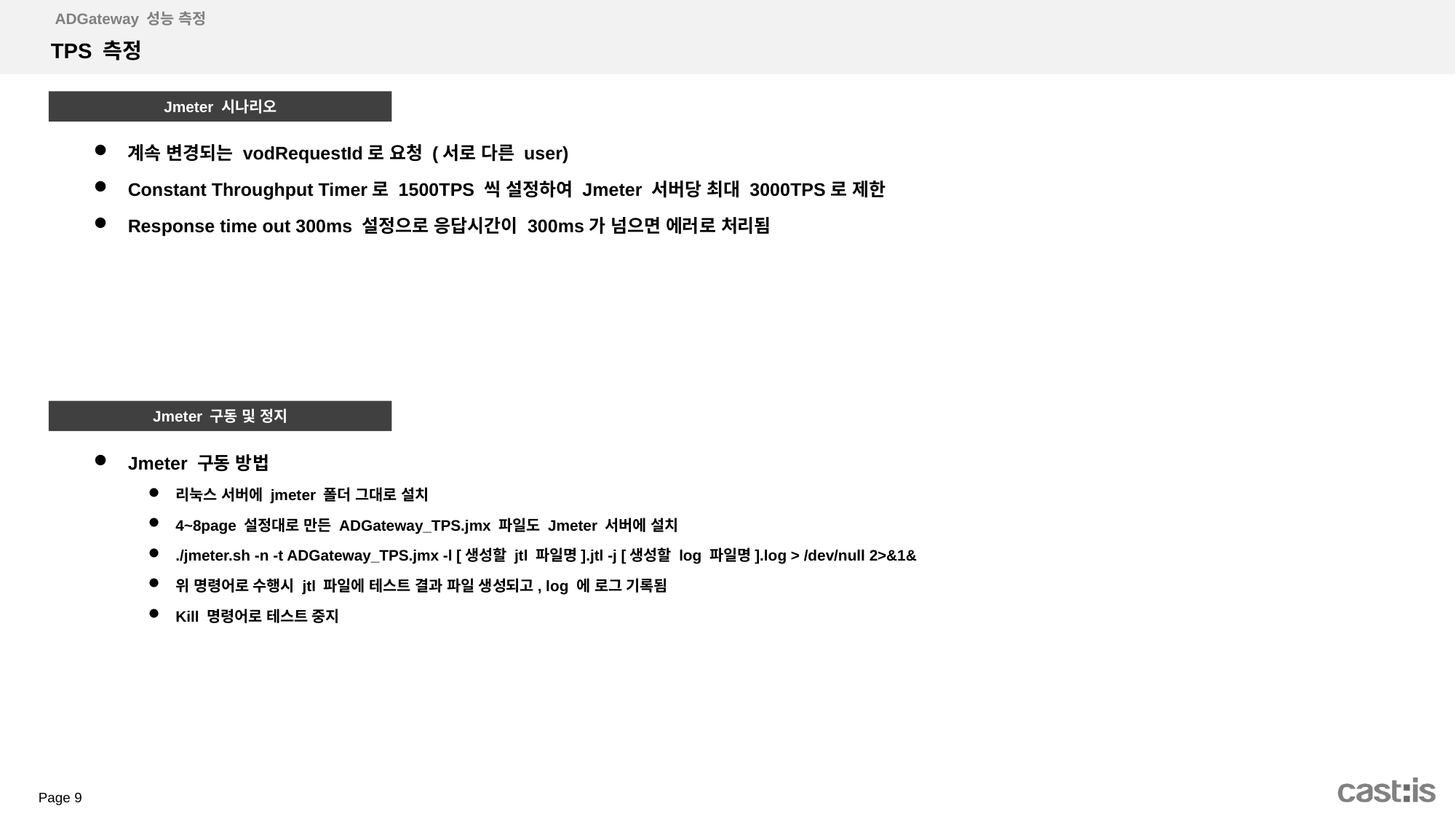

ADGateway 성능 측정
# TPS 측정
Jmeter 시나리오
계속 변경되는 vodRequestId로 요청 (서로 다른 user)
Constant Throughput Timer로 1500TPS 씩 설정하여 Jmeter 서버당 최대 3000TPS로 제한
Response time out 300ms 설정으로 응답시간이 300ms가 넘으면 에러로 처리됨
Jmeter 구동 및 정지
Jmeter 구동 방법
리눅스 서버에 jmeter 폴더 그대로 설치
4~8page 설정대로 만든 ADGateway_TPS.jmx 파일도 Jmeter 서버에 설치
./jmeter.sh -n -t ADGateway_TPS.jmx -l [생성할 jtl 파일명].jtl -j [생성할 log 파일명].log > /dev/null 2>&1&
위 명령어로 수행시 jtl 파일에 테스트 결과 파일 생성되고, log 에 로그 기록됨
Kill 명령어로 테스트 중지
Page 9